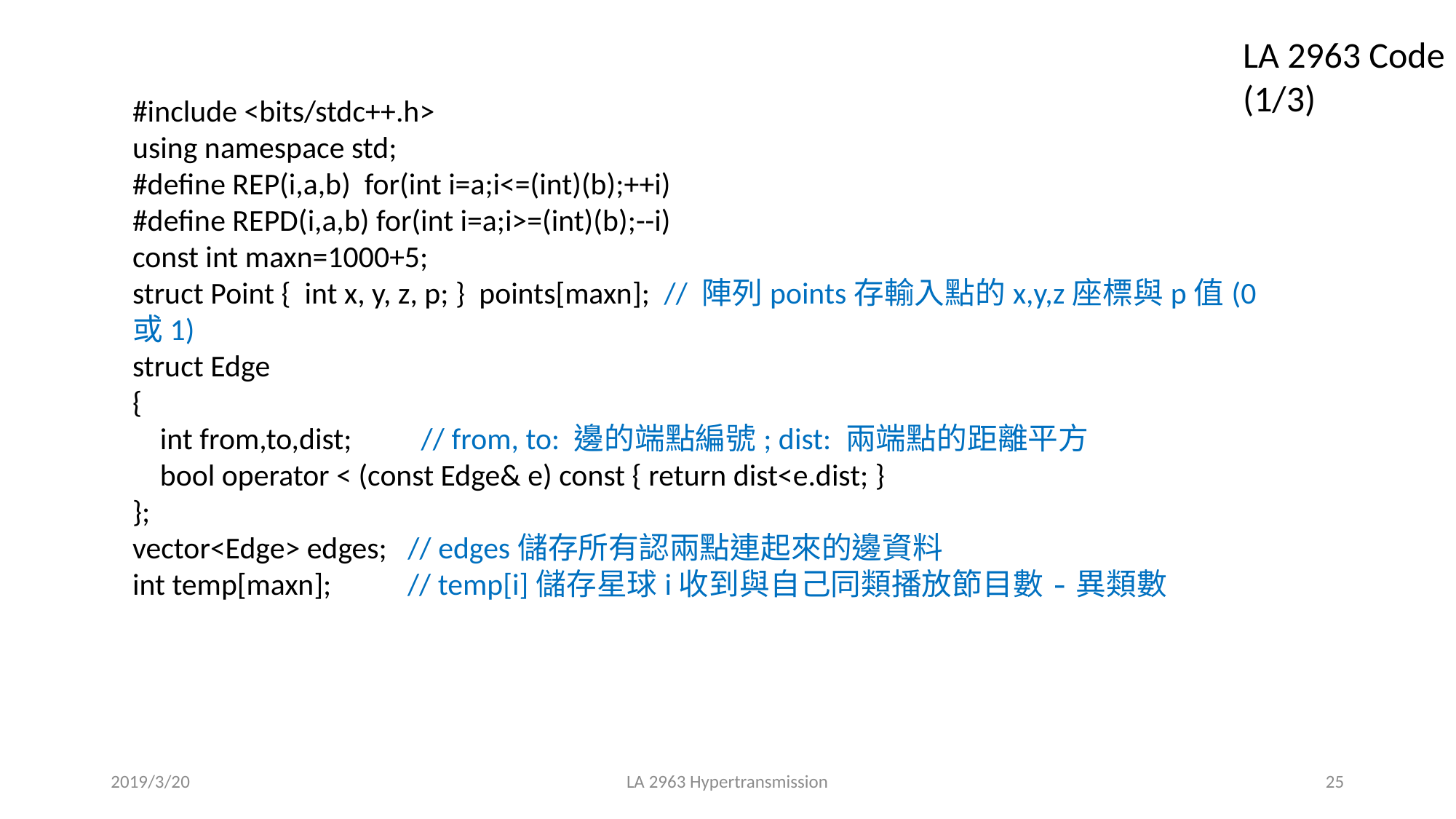

LA 2963 Code (1/3)
#include <bits/stdc++.h>
using namespace std;
#define REP(i,a,b)  for(int i=a;i<=(int)(b);++i)
#define REPD(i,a,b) for(int i=a;i>=(int)(b);--i)
const int maxn=1000+5;
struct Point {  int x, y, z, p; }  points[maxn];  // 陣列points存輸入點的x,y,z座標與p值(0或1)
struct Edge
{
    int from,to,dist;          // from, to: 邊的端點編號; dist: 兩端點的距離平方
    bool operator < (const Edge& e) const { return dist<e.dist; }
};
vector<Edge> edges;   // edges儲存所有認兩點連起來的邊資料
int temp[maxn];           // temp[i]儲存星球i收到與自己同類播放節目數-異類數

2019/3/20
LA 2963 Hypertransmission
25